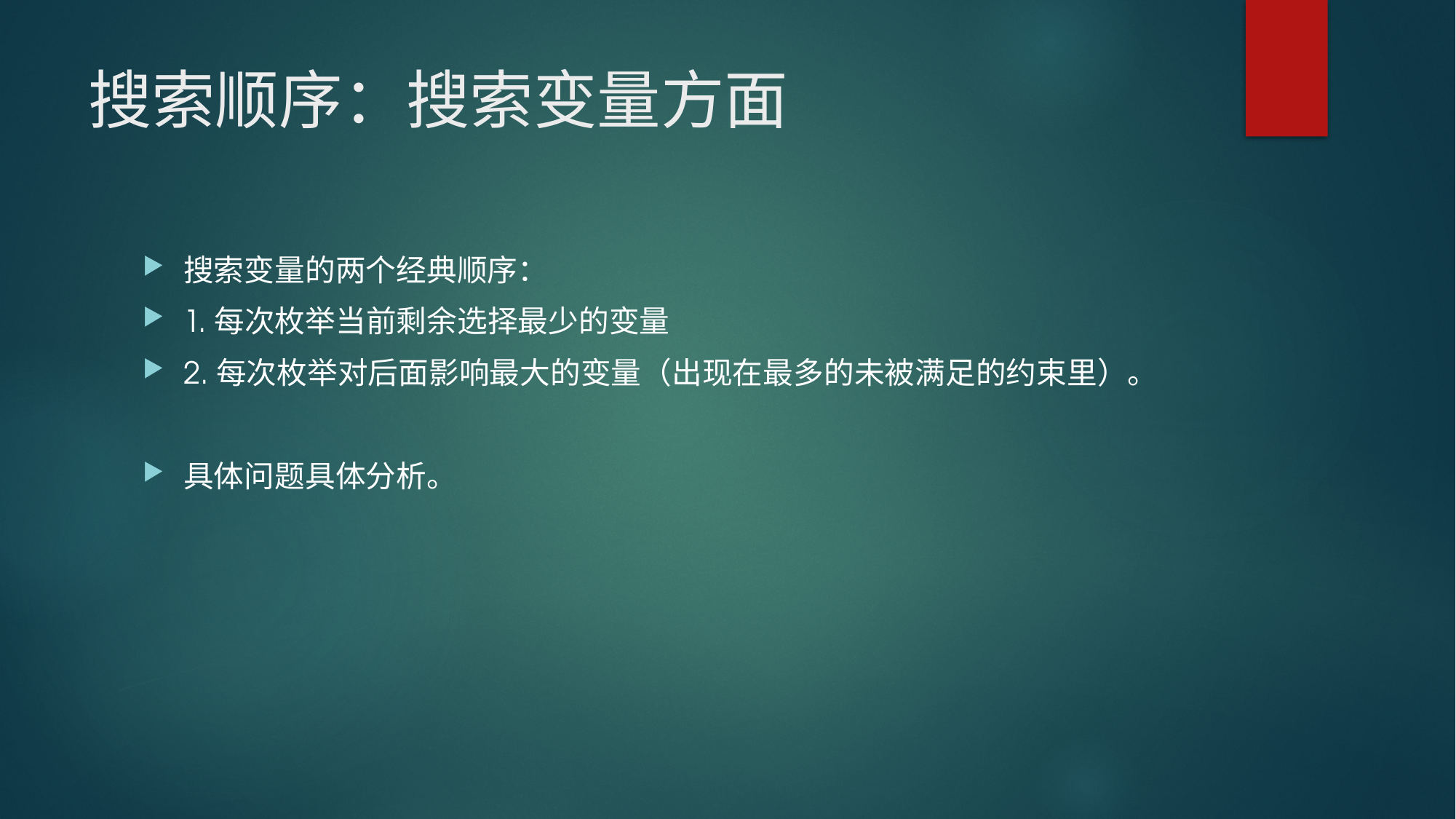

# 搜索顺序：搜索变量方面
搜索变量的两个经典顺序：
1.每次枚举当前剩余选择最少的变量
2.每次枚举对后面影响最大的变量（出现在最多的未被满足的约束里）。

具体问题具体分析。